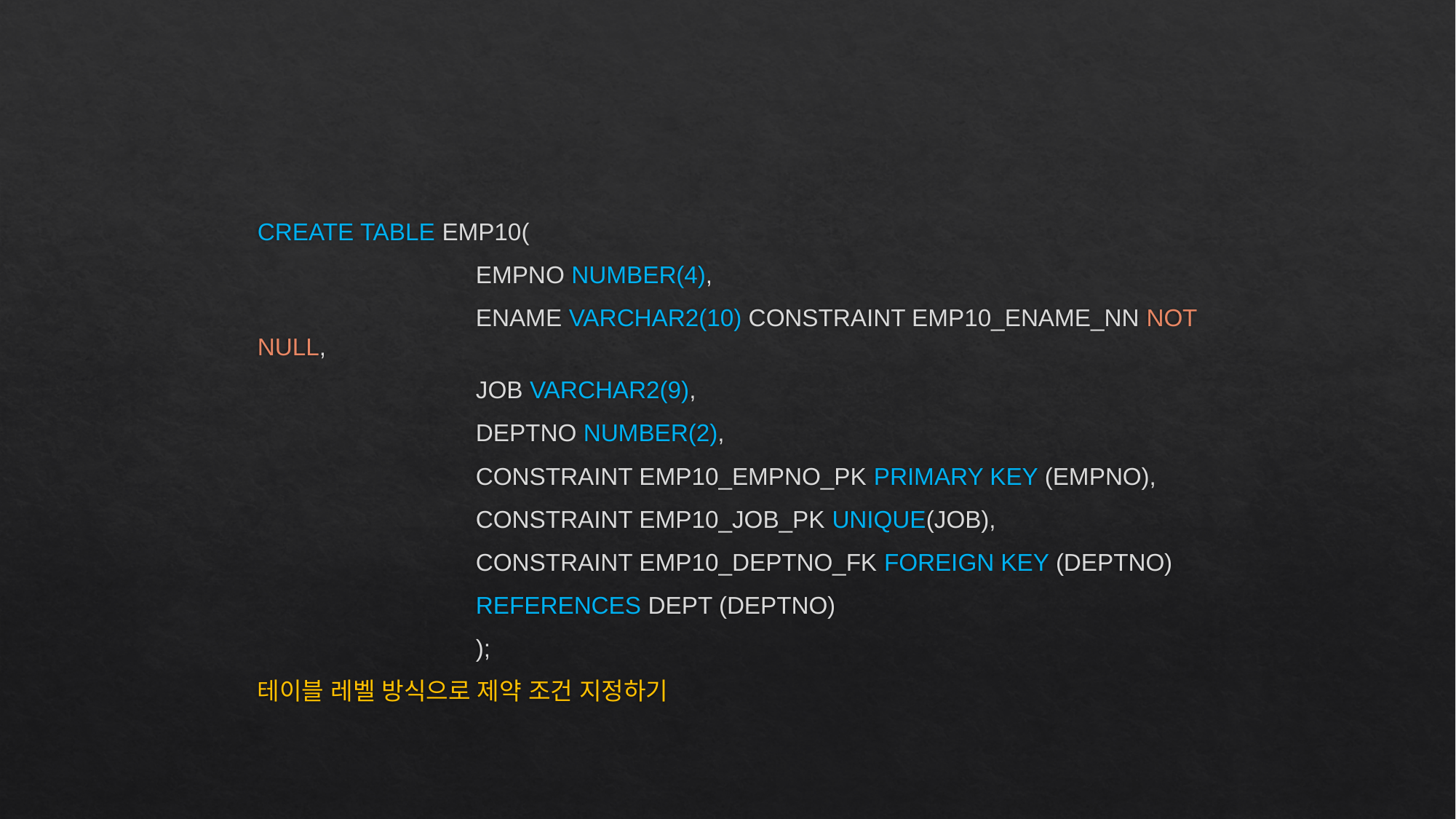

CREATE TABLE EMP10(
        		EMPNO NUMBER(4),
        		ENAME VARCHAR2(10) CONSTRAINT EMP10_ENAME_NN NOT NULL,
        		JOB VARCHAR2(9),
        		DEPTNO NUMBER(2),
        		CONSTRAINT EMP10_EMPNO_PK PRIMARY KEY (EMPNO),
        		CONSTRAINT EMP10_JOB_PK UNIQUE(JOB),
        		CONSTRAINT EMP10_DEPTNO_FK FOREIGN KEY (DEPTNO)
        		REFERENCES DEPT (DEPTNO)
       		);
테이블 레벨 방식으로 제약 조건 지정하기